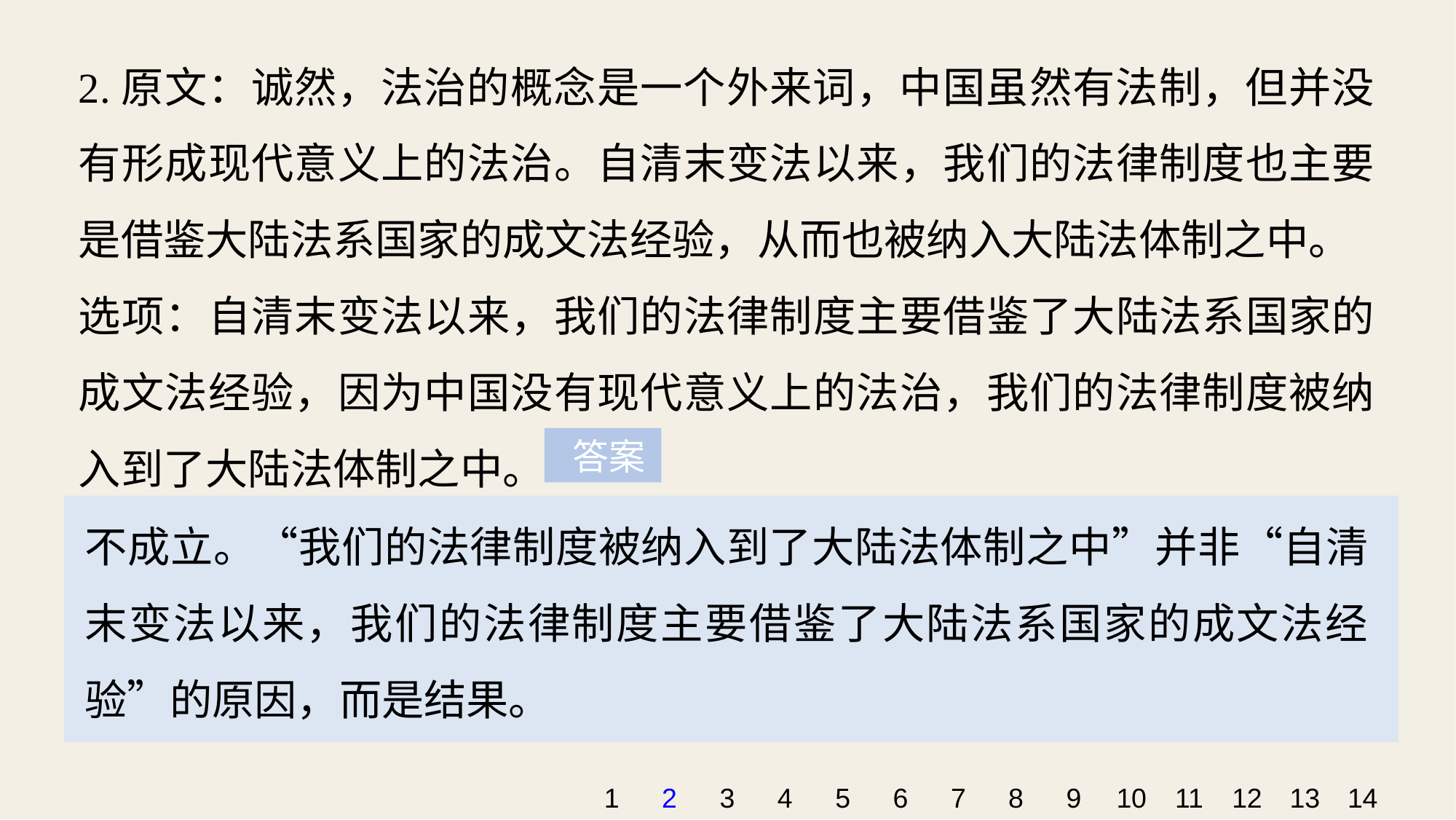

2.原文：诚然，法治的概念是一个外来词，中国虽然有法制，但并没有形成现代意义上的法治。自清末变法以来，我们的法律制度也主要是借鉴大陆法系国家的成文法经验，从而也被纳入大陆法体制之中。
选项：自清末变法以来，我们的法律制度主要借鉴了大陆法系国家的成文法经验，因为中国没有现代意义上的法治，我们的法律制度被纳入到了大陆法体制之中。
 答案
不成立。“我们的法律制度被纳入到了大陆法体制之中”并非“自清末变法以来，我们的法律制度主要借鉴了大陆法系国家的成文法经验”的原因，而是结果。

1
2
3
4
5
6
7
8
9
10
11
12
13
14